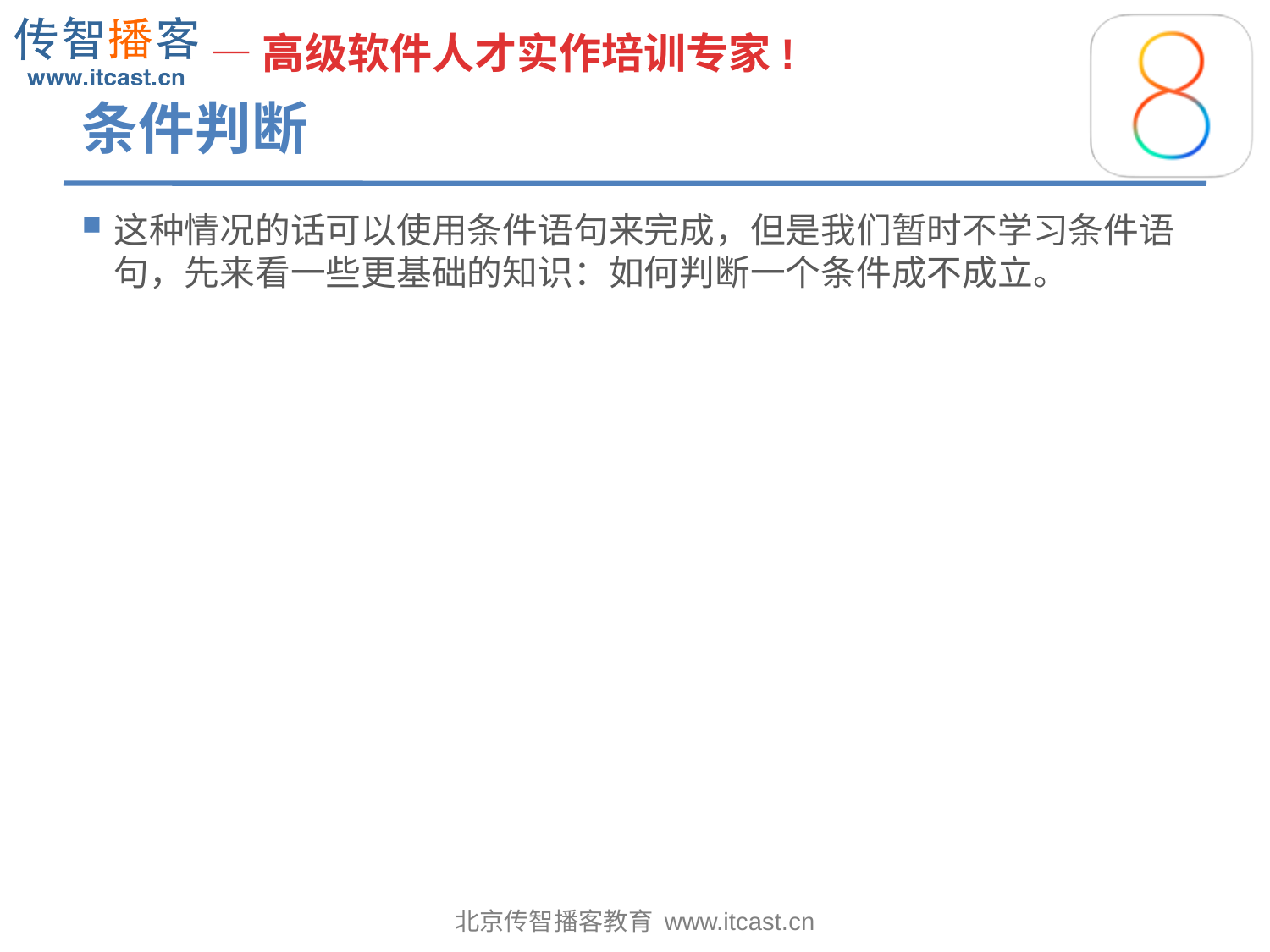

# 条件判断
这种情况的话可以使用条件语句来完成，但是我们暂时不学习条件语句，先来看一些更基础的知识：如何判断一个条件成不成立。